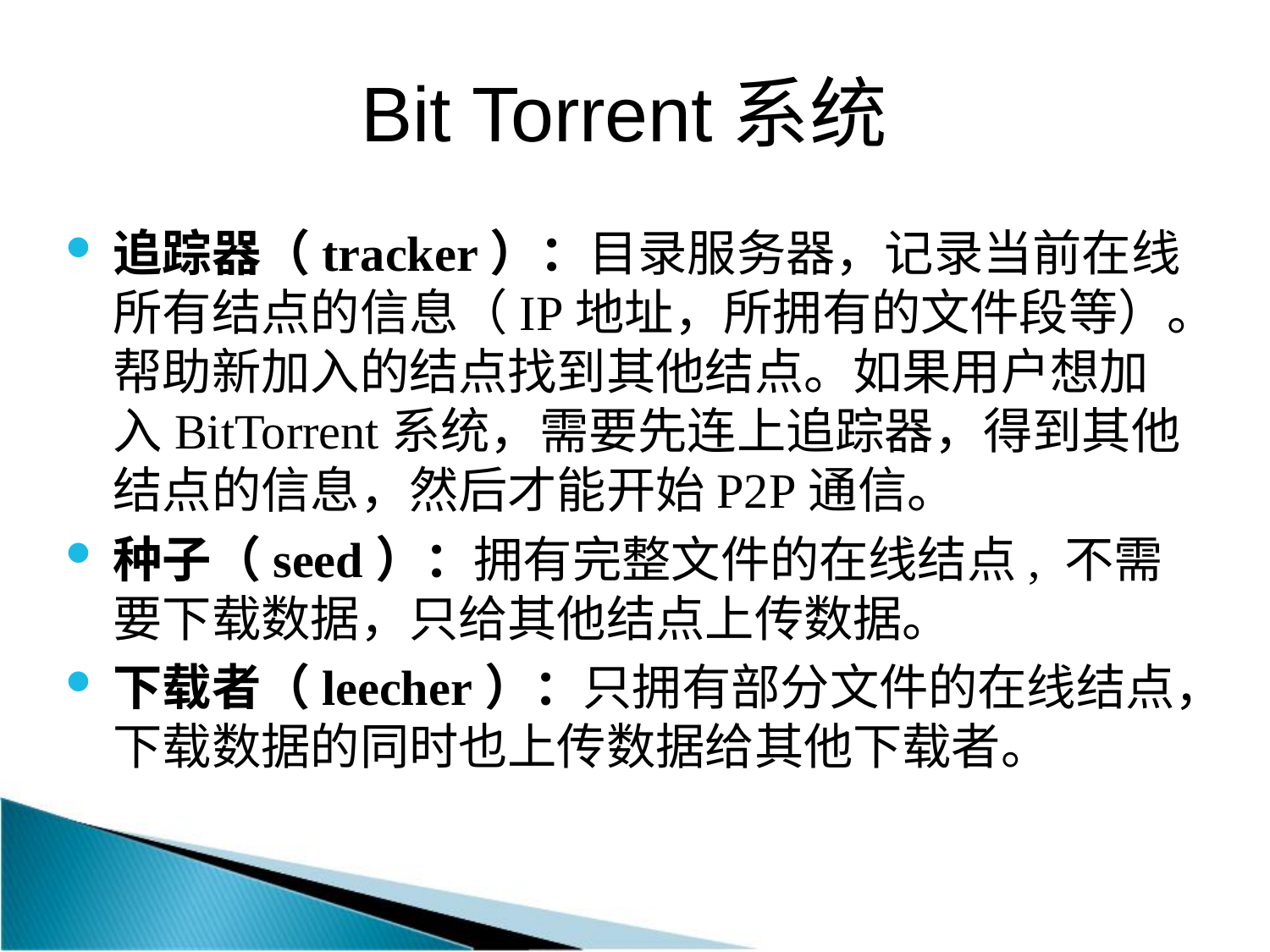

# Bit Torrent系统
追踪器（tracker）：目录服务器，记录当前在线所有结点的信息（IP地址，所拥有的文件段等）。帮助新加入的结点找到其他结点。如果用户想加入BitTorrent系统，需要先连上追踪器，得到其他结点的信息，然后才能开始P2P通信。
种子（seed）：拥有完整文件的在线结点, 不需要下载数据，只给其他结点上传数据。
下载者（leecher）：只拥有部分文件的在线结点，下载数据的同时也上传数据给其他下载者。